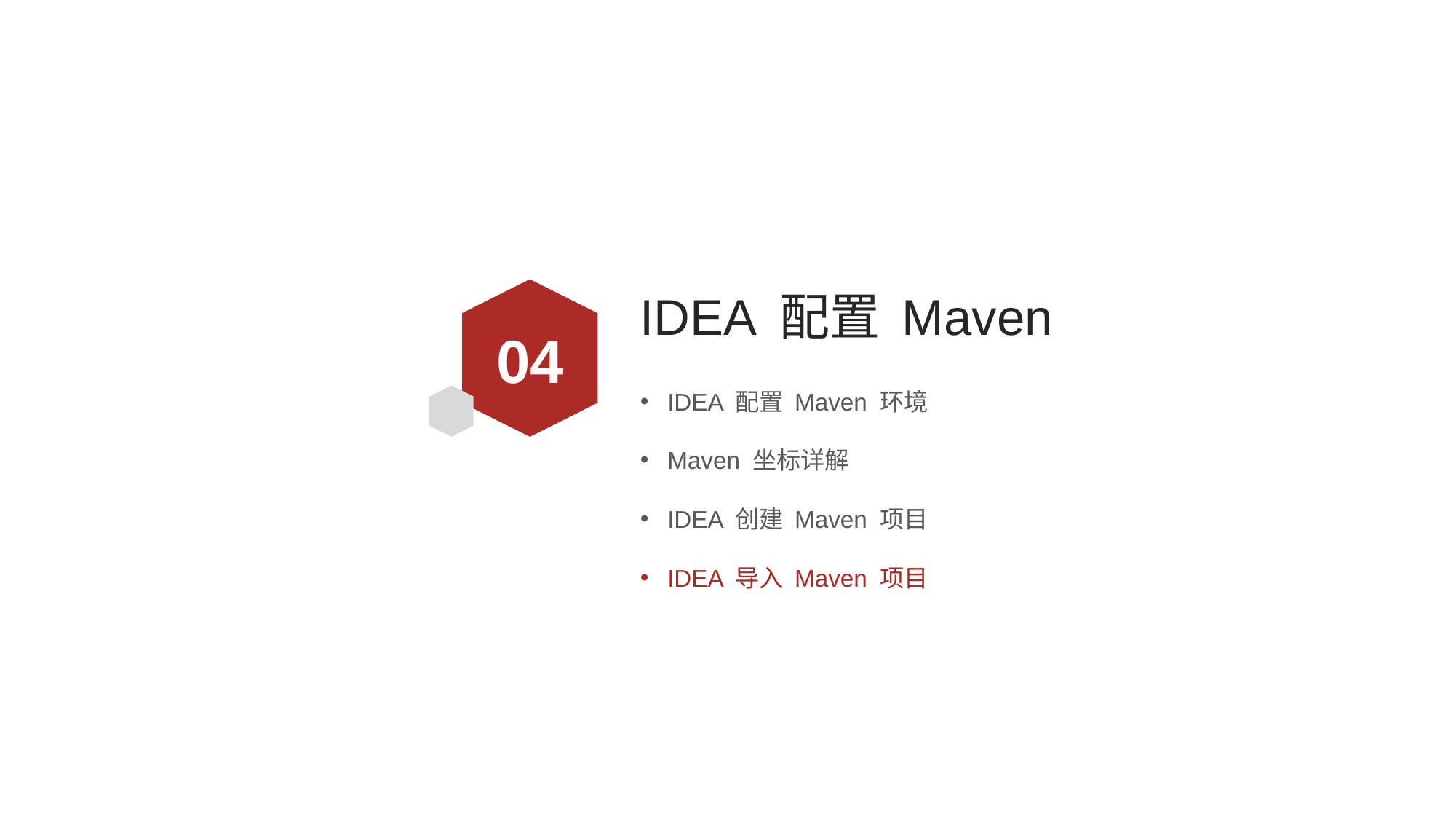

# IDEA 配置 Maven
04
IDEA 配置 Maven 环境
Maven 坐标详解
IDEA 创建 Maven 项目
IDEA 导入 Maven 项目